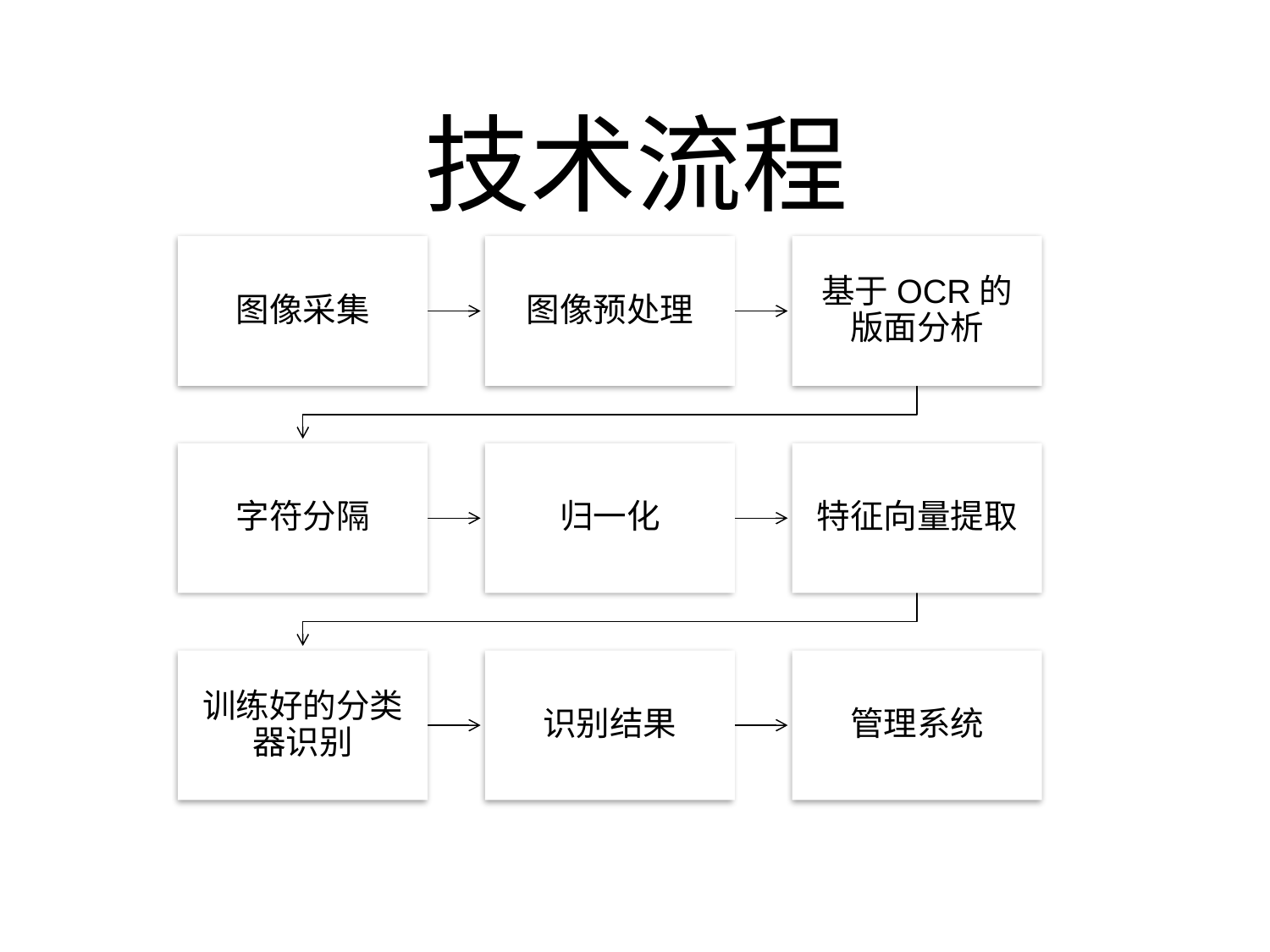

# 技术流程

图像采集

图像预处理

基于OCR的版面分析

字符分隔

归一化

特征向量提取

训练好的分类器识别

识别结果
管理系统